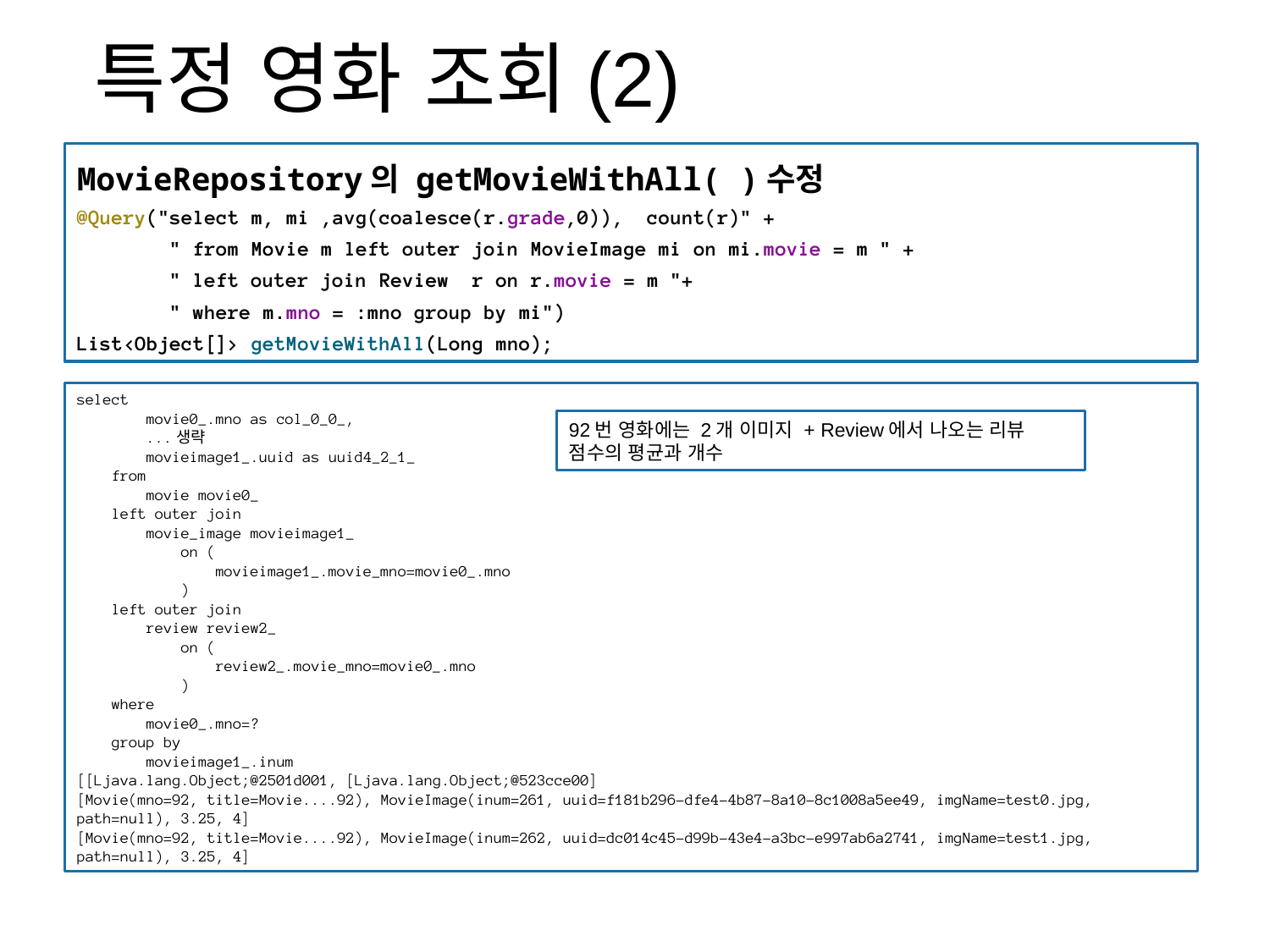

# 특정 영화 조회(2)
MovieRepository의 getMovieWithAll( )수정
@Query("select m, mi ,avg(coalesce(r.grade,0)),  count(r)" +
        " from Movie m left outer join MovieImage mi on mi.movie = m " +
        " left outer join Review  r on r.movie = m "+
        " where m.mno = :mno group by mi")
List<Object[]> getMovieWithAll(Long mno);
select
        movie0_.mno as col_0_0_,
        ...생략
        movieimage1_.uuid as uuid4_2_1_
    from
        movie movie0_
    left outer join
        movie_image movieimage1_
            on (
                movieimage1_.movie_mno=movie0_.mno
            )
    left outer join
        review review2_
            on (
                review2_.movie_mno=movie0_.mno
            )
    where
        movie0_.mno=?
    group by
        movieimage1_.inum
[[Ljava.lang.Object;@2501d001, [Ljava.lang.Object;@523cce00]
[Movie(mno=92, title=Movie....92), MovieImage(inum=261, uuid=f181b296-dfe4-4b87-8a10-8c1008a5ee49, imgName=test0.jpg, path=null), 3.25, 4]
[Movie(mno=92, title=Movie....92), MovieImage(inum=262, uuid=dc014c45-d99b-43e4-a3bc-e997ab6a2741, imgName=test1.jpg, path=null), 3.25, 4]
92번 영화에는 2개 이미지 + Review에서 나오는 리뷰 점수의 평균과 개수